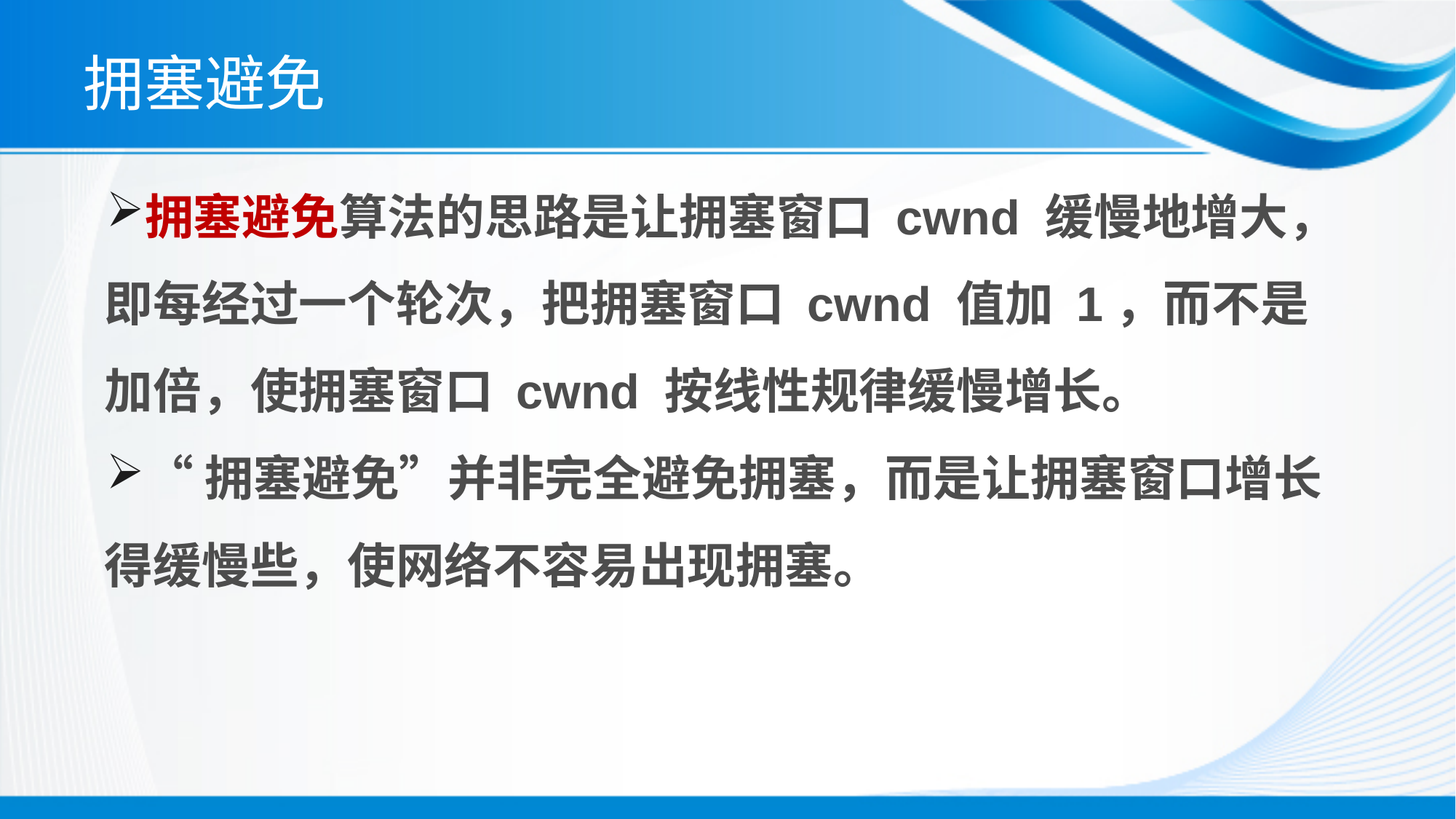

# 拥塞避免
拥塞避免算法的思路是让拥塞窗口 cwnd 缓慢地增大，即每经过一个轮次，把拥塞窗口 cwnd 值加 1，而不是加倍，使拥塞窗口 cwnd 按线性规律缓慢增长。
“拥塞避免”并非完全避免拥塞，而是让拥塞窗口增长得缓慢些，使网络不容易出现拥塞。